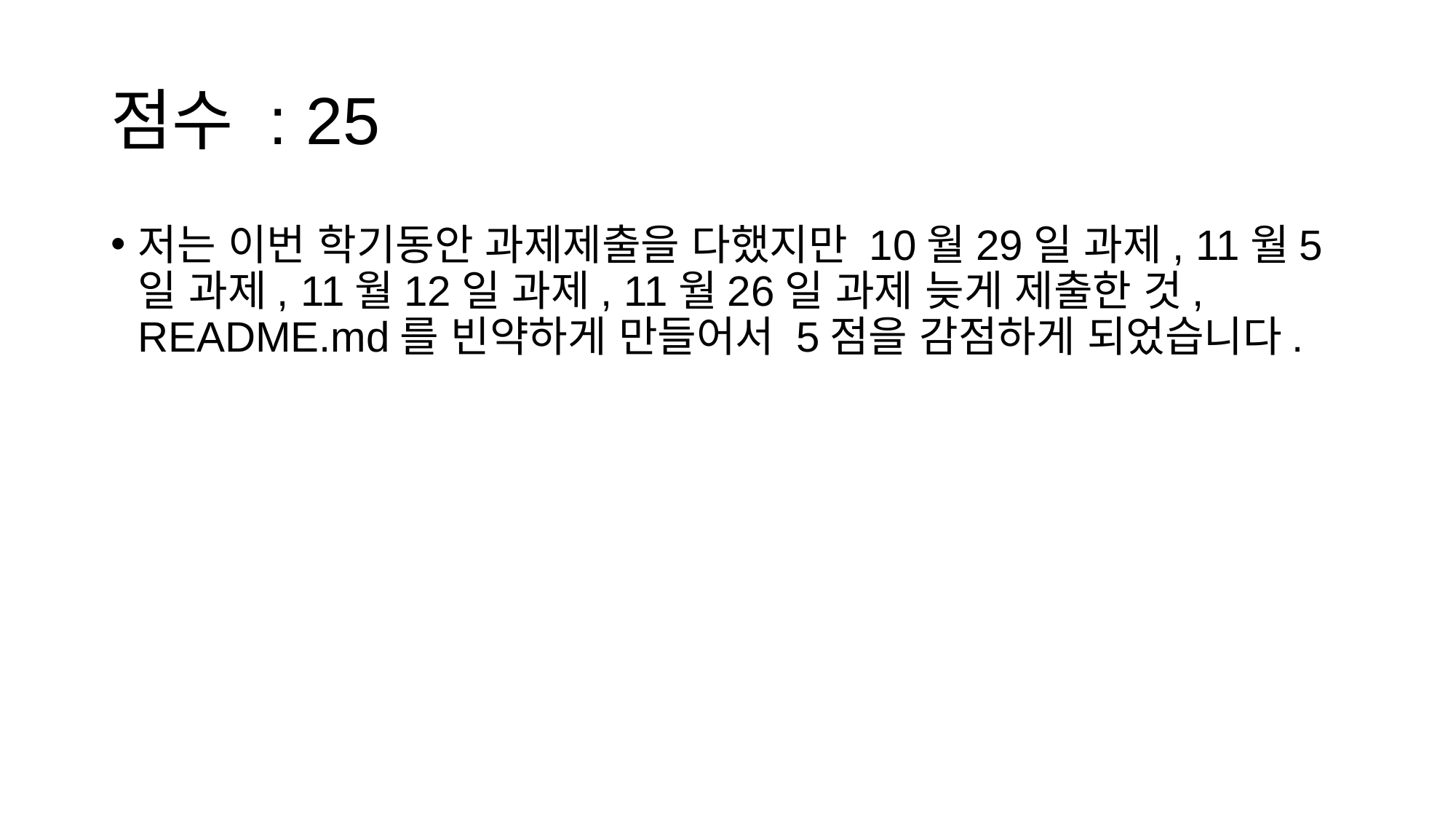

# 점수 : 25
저는 이번 학기동안 과제제출을 다했지만 10월29일 과제, 11월5일 과제, 11월12일 과제, 11월26일 과제 늦게 제출한 것, README.md를 빈약하게 만들어서 5점을 감점하게 되었습니다.